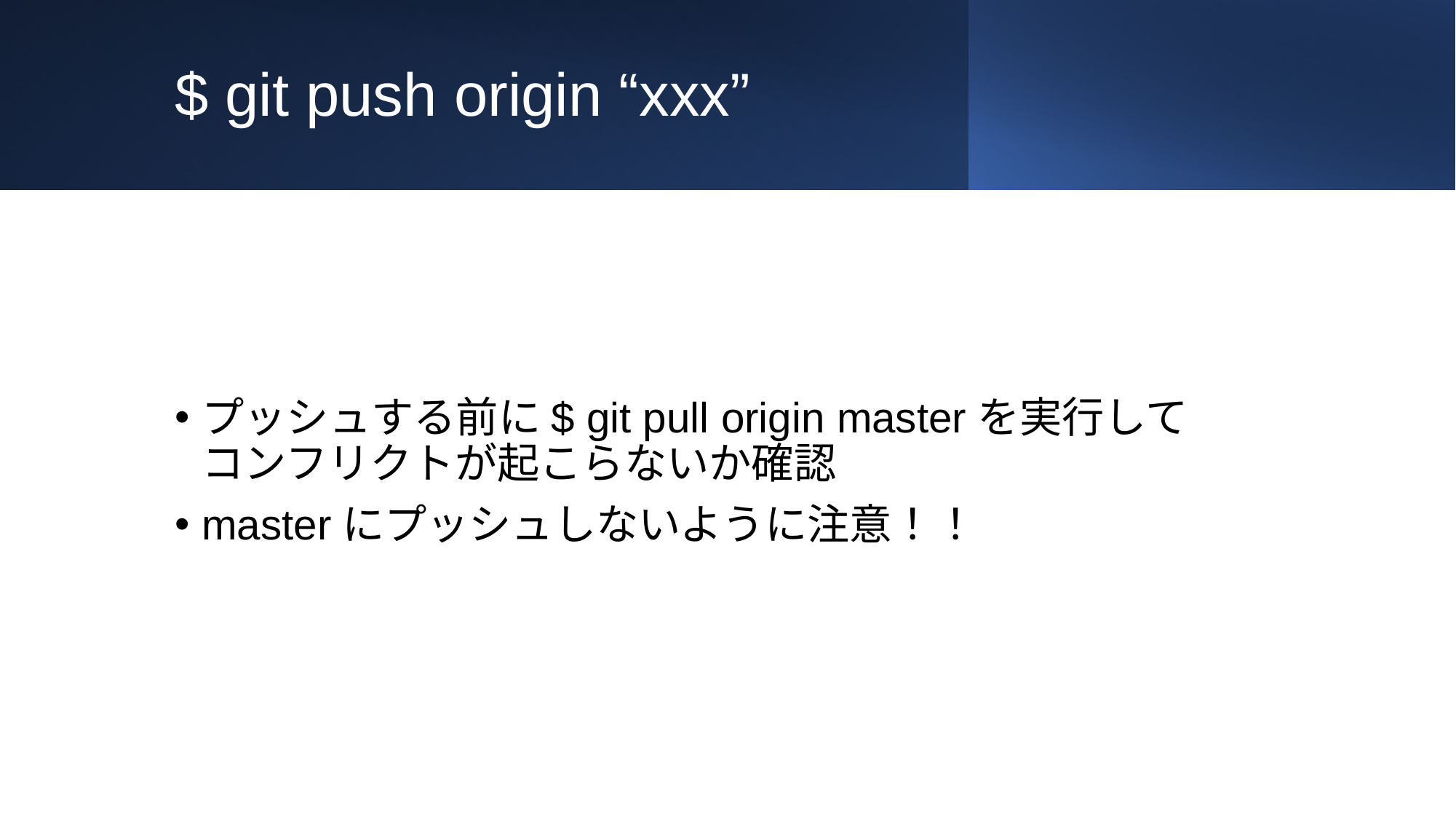

# $ git push origin “xxx”
プッシュする前に$ git pull origin masterを実行して
コンフリクトが起こらないか確認
masterにプッシュしないように注意！！